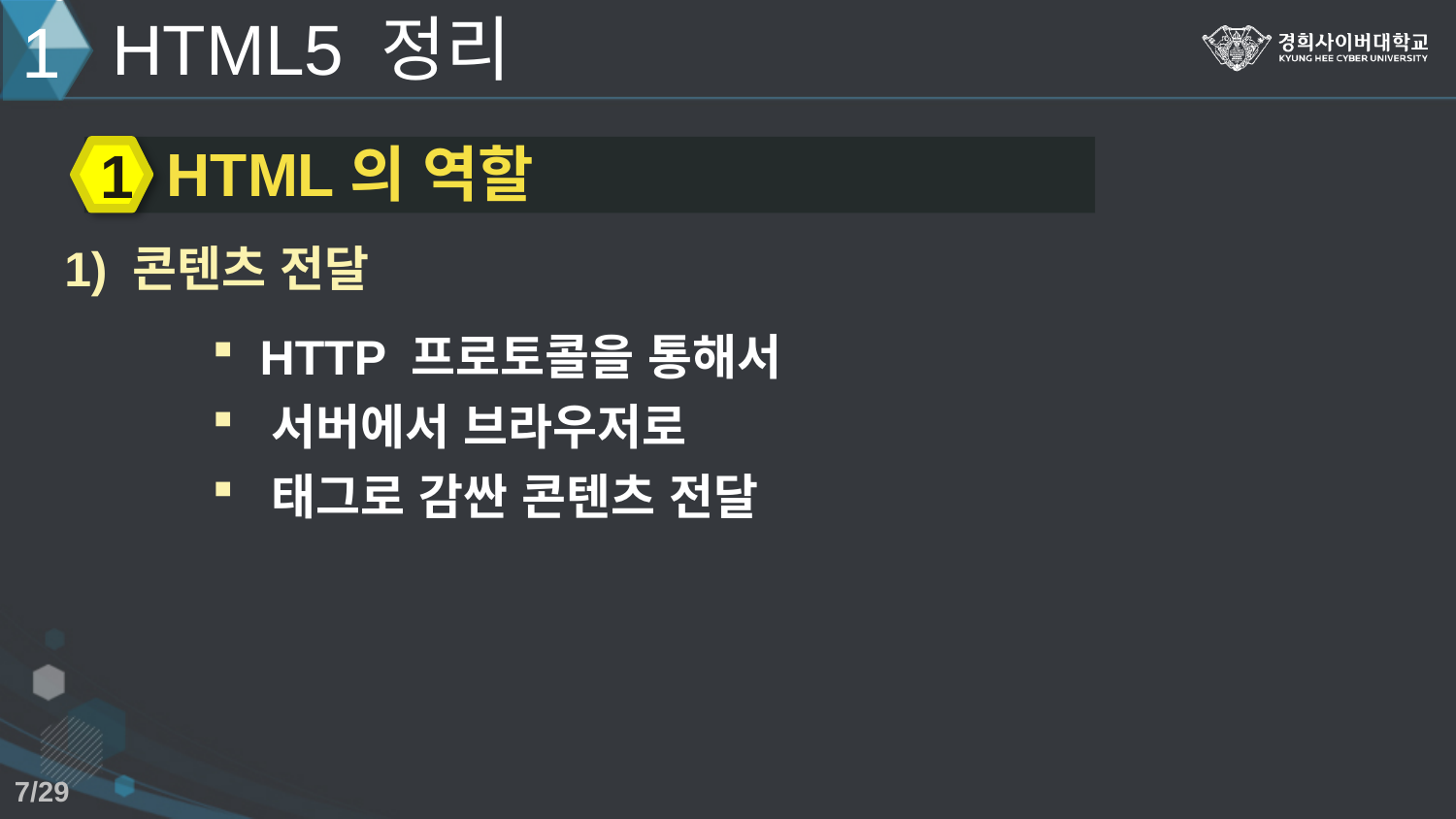

HTML5 정리
1
HTML의 역할

1
1) 콘텐츠 전달
 HTTP 프로토콜을 통해서
 서버에서 브라우저로
 태그로 감싼 콘텐츠 전달